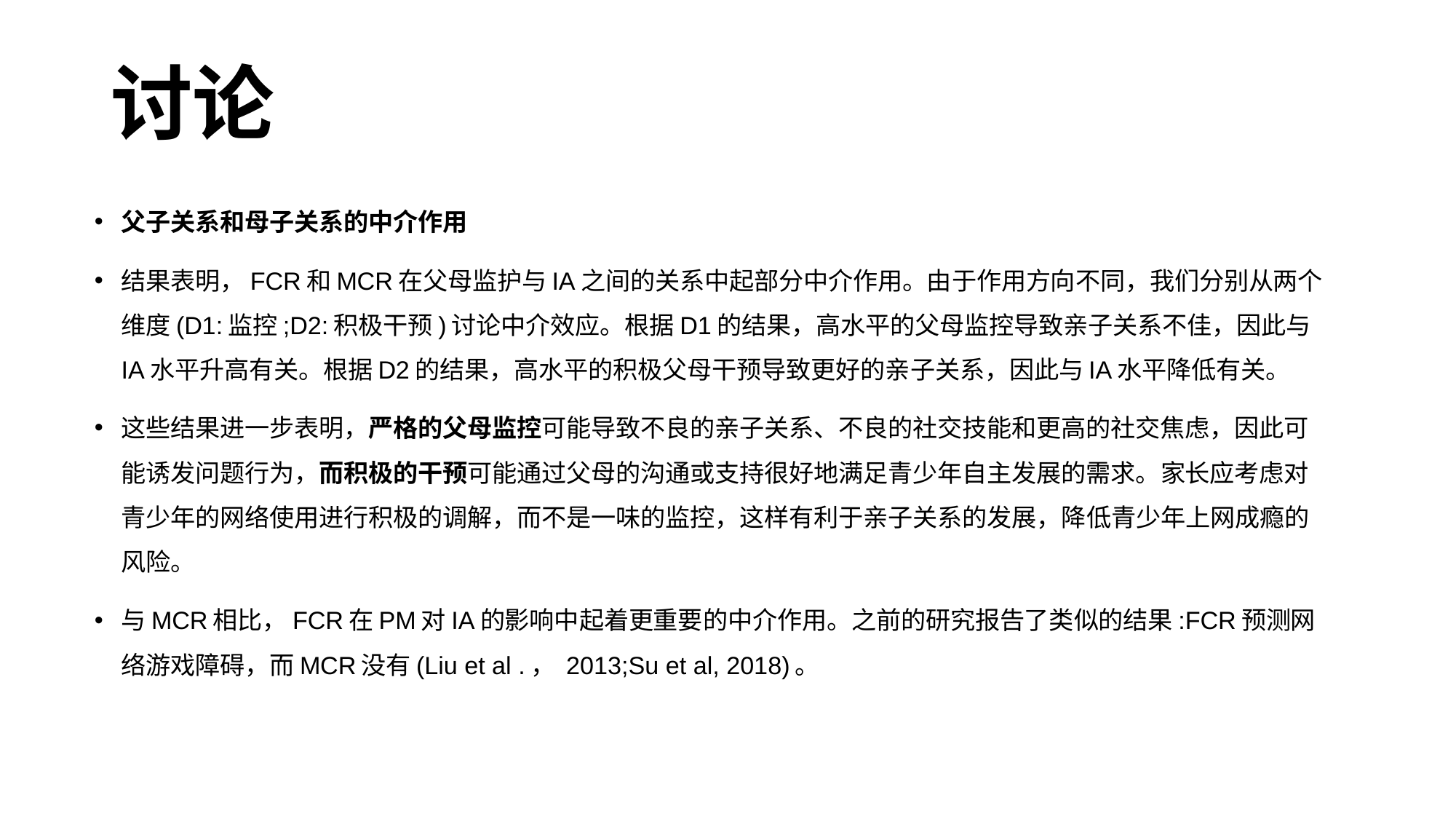

讨论
父子关系和母子关系的中介作用
结果表明，FCR和MCR在父母监护与IA之间的关系中起部分中介作用。由于作用方向不同，我们分别从两个维度(D1:监控;D2:积极干预)讨论中介效应。根据D1的结果，高水平的父母监控导致亲子关系不佳，因此与IA水平升高有关。根据D2的结果，高水平的积极父母干预导致更好的亲子关系，因此与IA水平降低有关。
这些结果进一步表明，严格的父母监控可能导致不良的亲子关系、不良的社交技能和更高的社交焦虑，因此可能诱发问题行为，而积极的干预可能通过父母的沟通或支持很好地满足青少年自主发展的需求。家长应考虑对青少年的网络使用进行积极的调解，而不是一味的监控，这样有利于亲子关系的发展，降低青少年上网成瘾的风险。
与MCR相比，FCR在PM对IA的影响中起着更重要的中介作用。之前的研究报告了类似的结果:FCR预测网络游戏障碍，而MCR没有(Liu et al .， 2013;Su et al, 2018)。